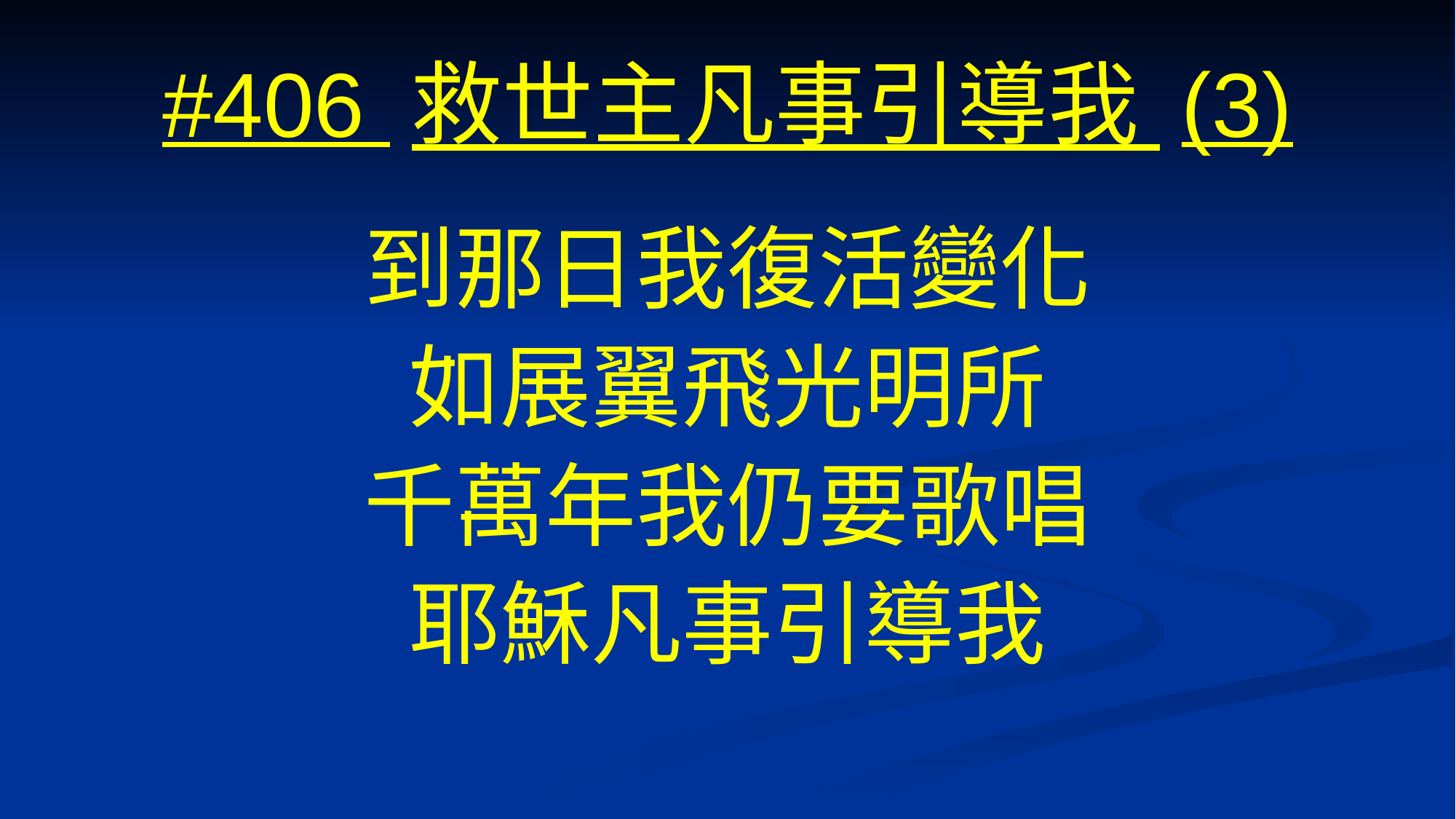

# #406 救世主凡事引導我 (3)
到那日我復活變化
如展翼飛光明所
千萬年我仍要歌唱
耶穌凡事引導我